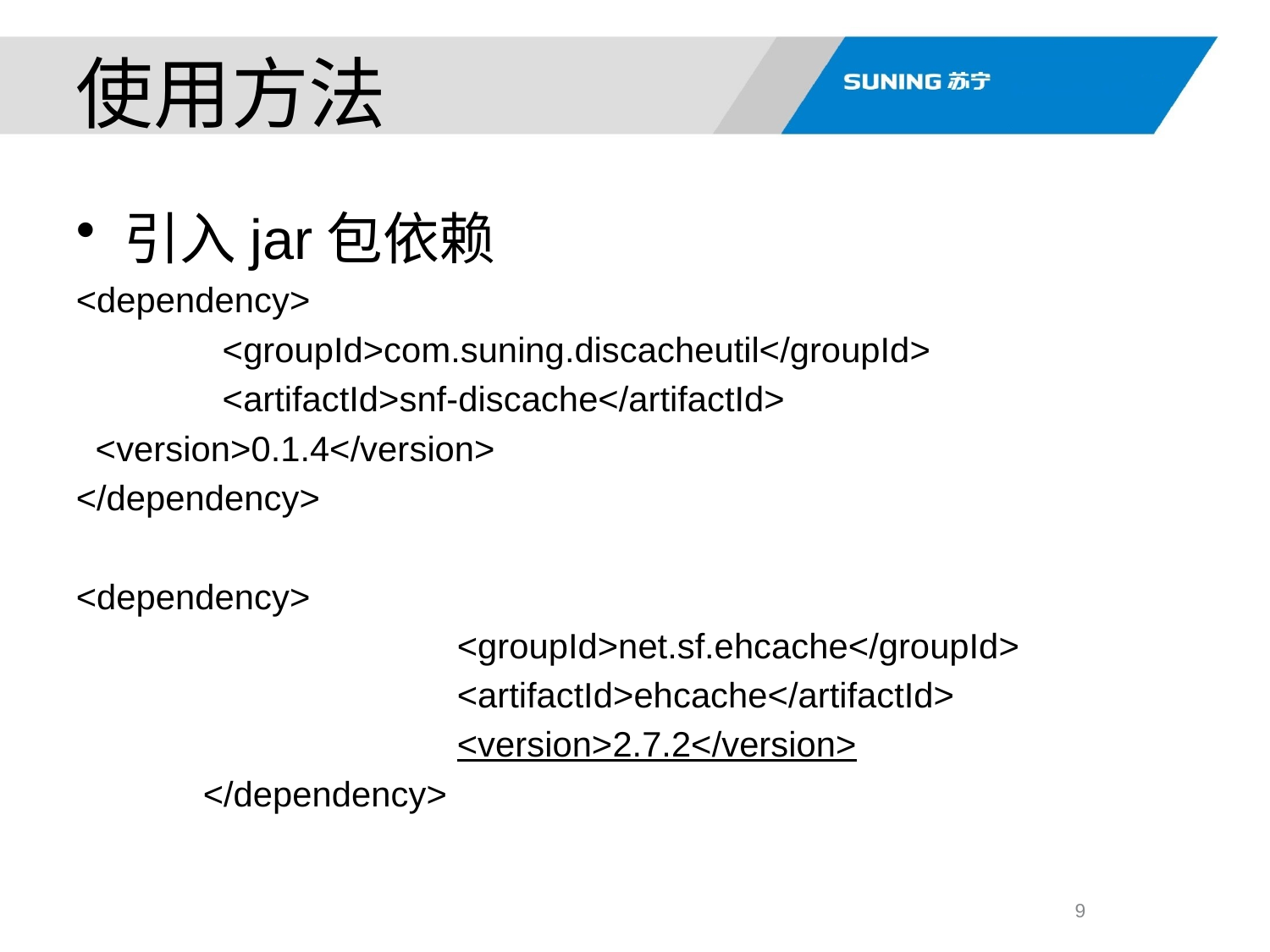

使用方法
引入jar包依赖
<dependency>
	  <groupId>com.suning.discacheutil</groupId>
	  <artifactId>snf-discache</artifactId>
  <version>0.1.4</version>
</dependency>

<dependency>
			<groupId>net.sf.ehcache</groupId>
			<artifactId>ehcache</artifactId>
			<version>2.7.2</version>
	</dependency>